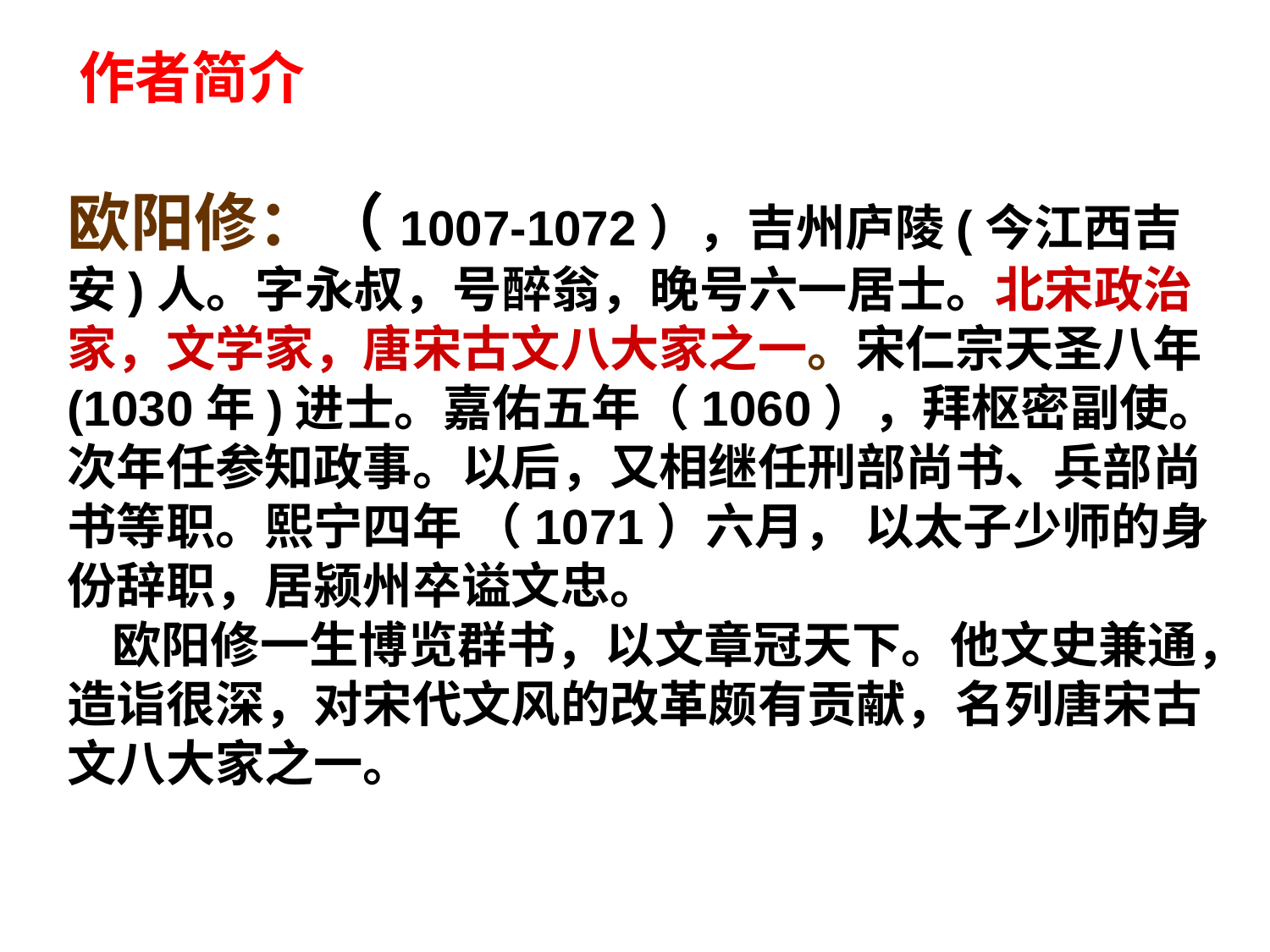

作者简介
欧阳修：（1007-1072），吉州庐陵(今江西吉安)人。字永叔，号醉翁，晚号六一居士。北宋政治家，文学家，唐宋古文八大家之一。宋仁宗天圣八年(1030年)进士。嘉佑五年（1060），拜枢密副使。次年任参知政事。以后，又相继任刑部尚书、兵部尚书等职。熙宁四年 （1071）六月， 以太子少师的身份辞职，居颍州卒谥文忠。
    欧阳修一生博览群书，以文章冠天下。他文史兼通，造诣很深，对宋代文风的改革颇有贡献，名列唐宋古文八大家之一。